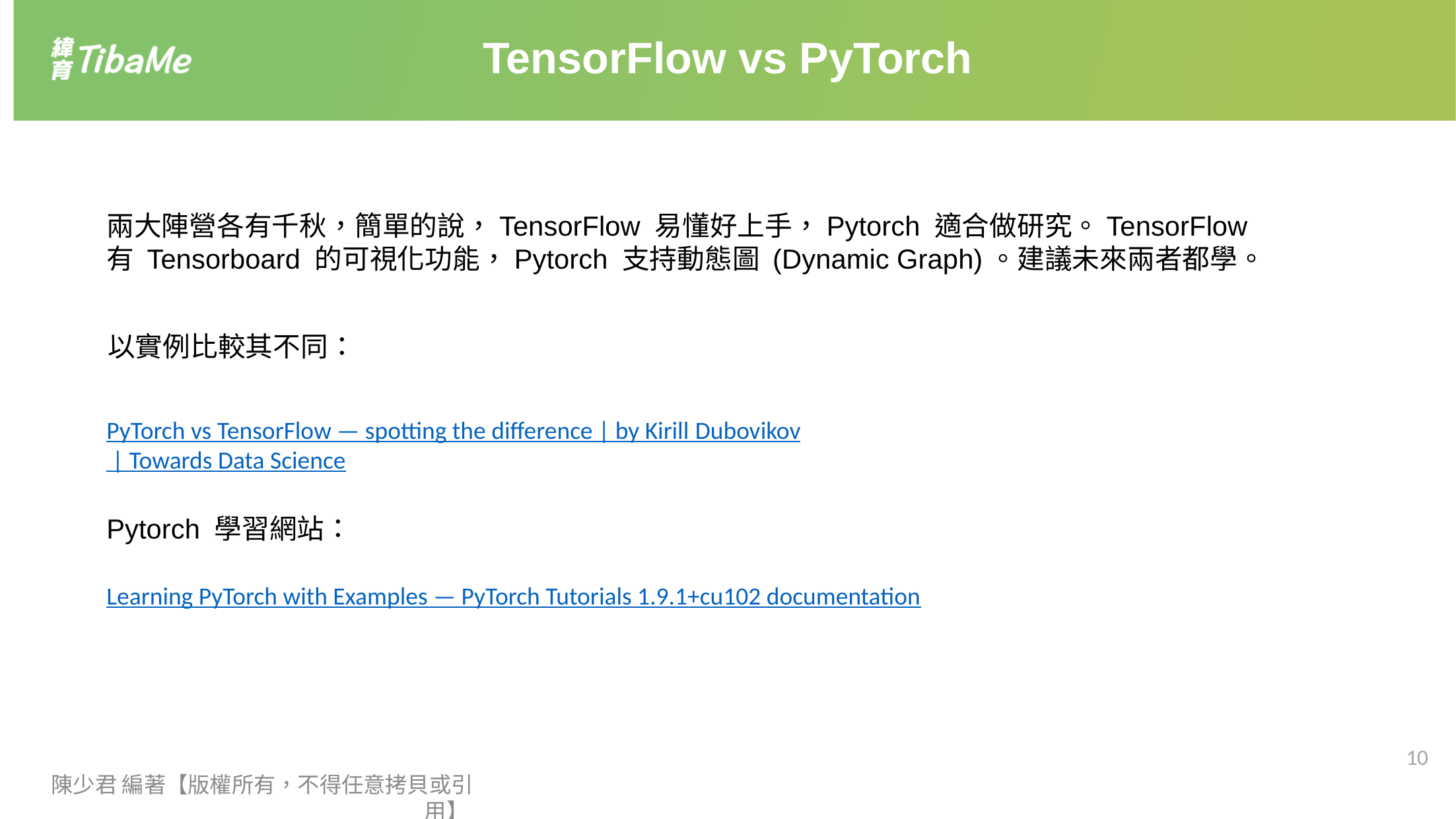

TensorFlow vs PyTorch
兩大陣營各有千秋，簡單的說，TensorFlow 易懂好上手，Pytorch 適合做研究。TensorFlow 有 Tensorboard 的可視化功能，Pytorch 支持動態圖 (Dynamic Graph)。建議未來兩者都學。
以實例比較其不同：
PyTorch vs TensorFlow — spotting the difference | by Kirill Dubovikov | Towards Data Science
Pytorch 學習網站：
Learning PyTorch with Examples — PyTorch Tutorials 1.9.1+cu102 documentation